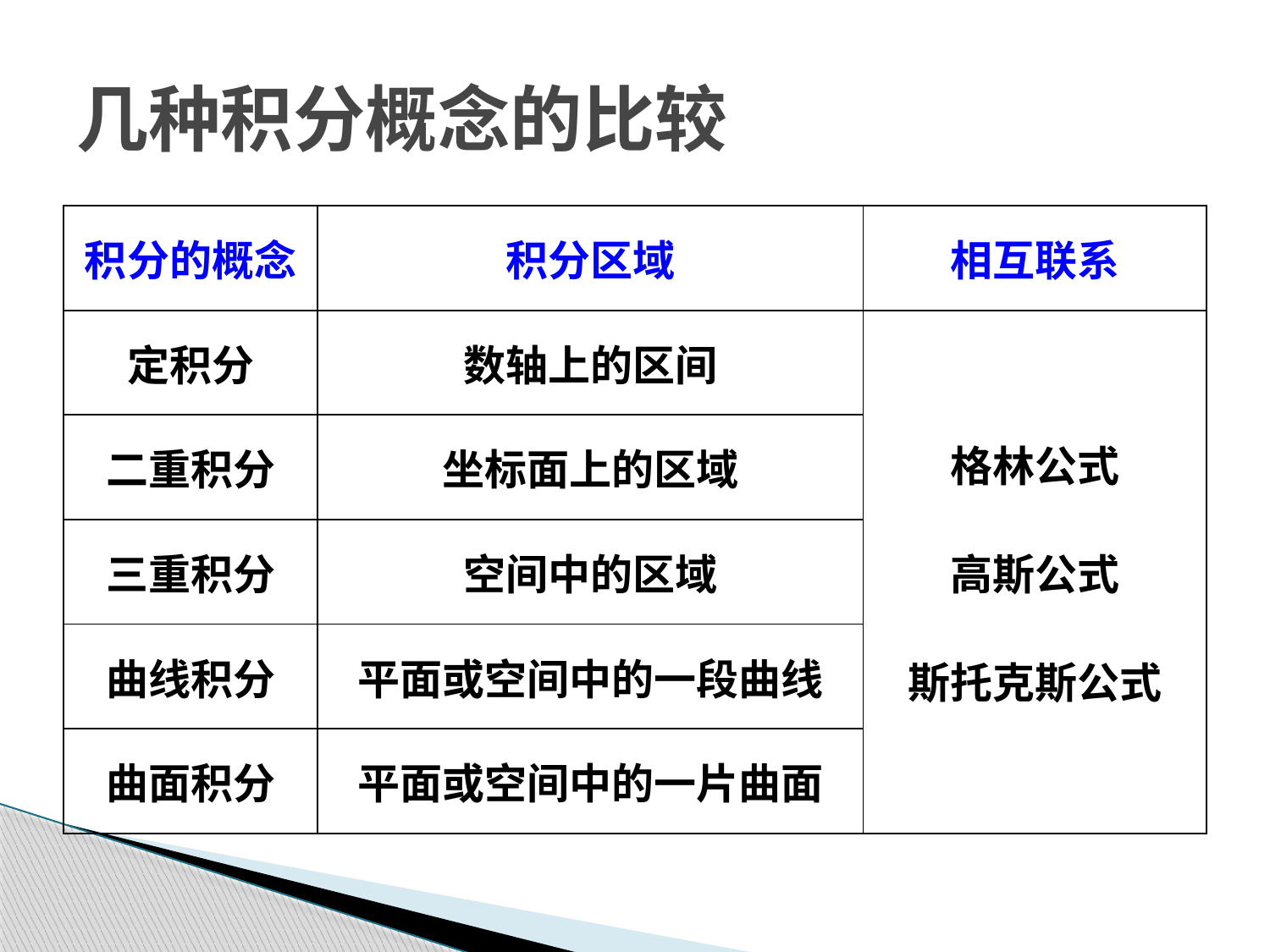

几种积分概念的比较
| 积分的概念 | 积分区域 | 相互联系 |
| --- | --- | --- |
| 定积分 | 数轴上的区间 | 格林公式 高斯公式 斯托克斯公式 |
| 二重积分 | 坐标面上的区域 |  |
| 三重积分 | 空间中的区域 |  |
| 曲线积分 | 平面或空间中的一段曲线 |  |
| 曲面积分 | 平面或空间中的一片曲面 |  |